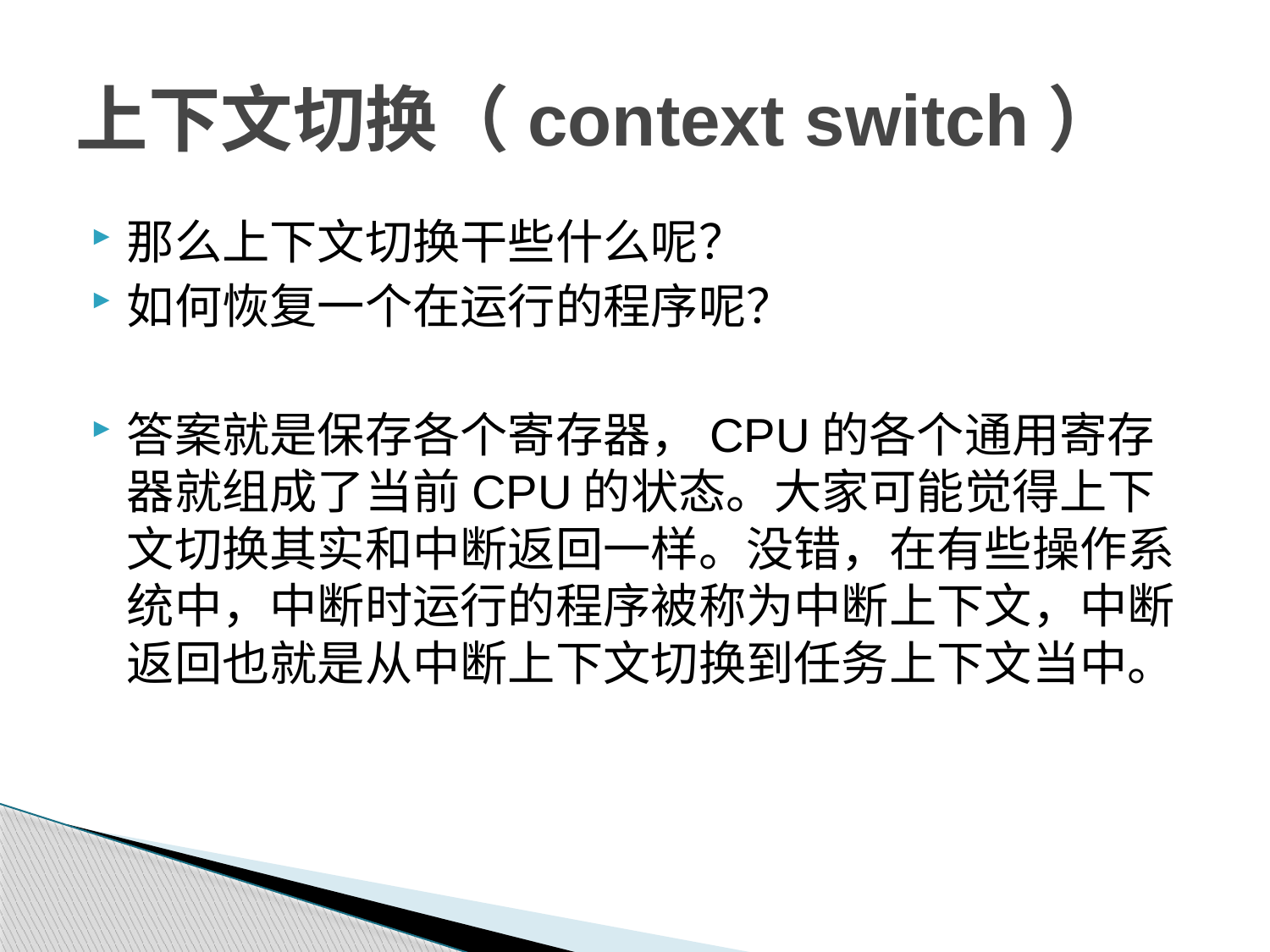

# 上下文切换（context switch）
那么上下文切换干些什么呢？
如何恢复一个在运行的程序呢？

答案就是保存各个寄存器，CPU的各个通用寄存器就组成了当前CPU的状态。大家可能觉得上下文切换其实和中断返回一样。没错，在有些操作系统中，中断时运行的程序被称为中断上下文，中断返回也就是从中断上下文切换到任务上下文当中。